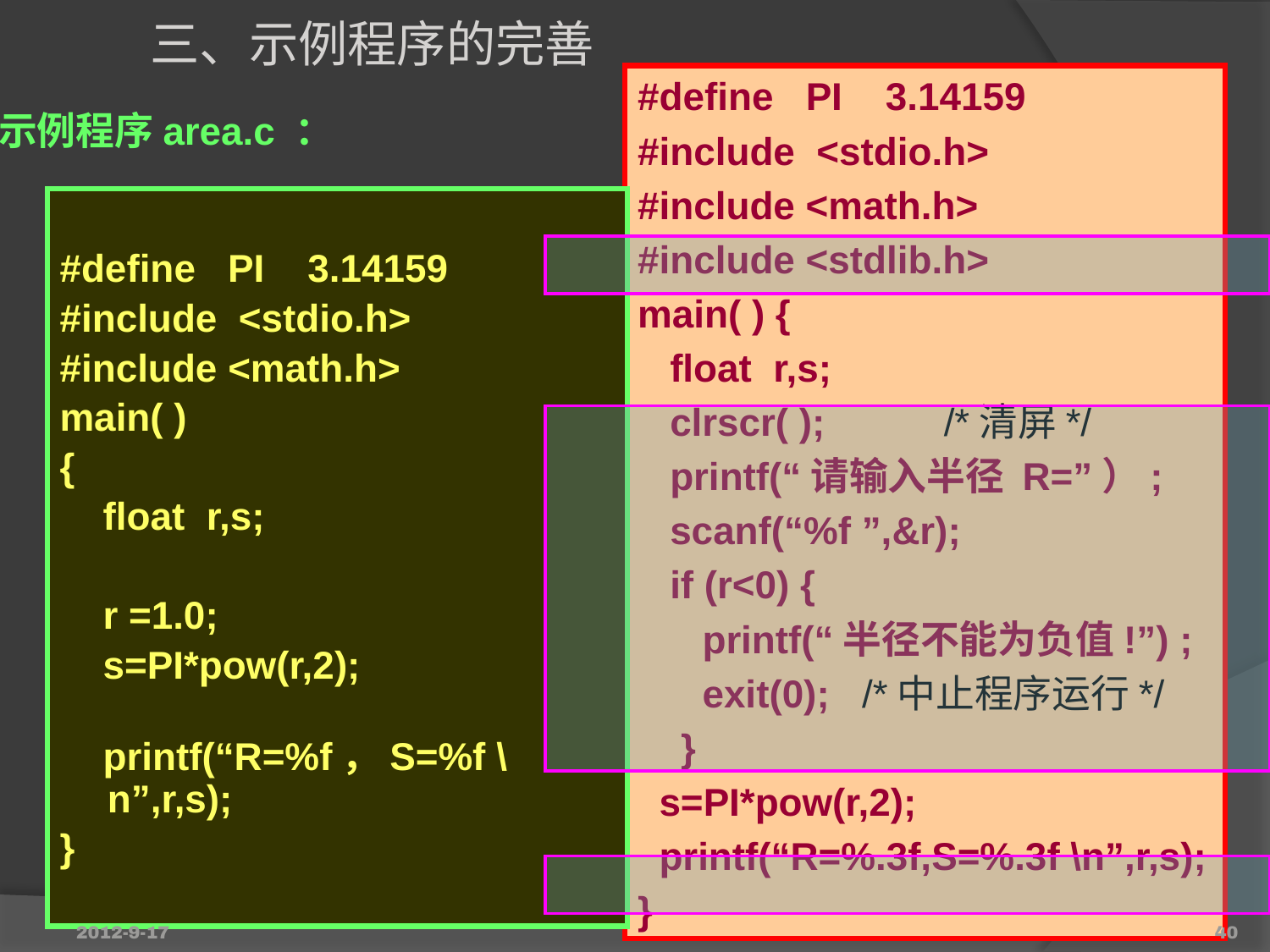

三、示例程序的完善
#define   PI    3.14159
#include  <stdio.h>
#include <math.h>
#include <stdlib.h>
main( ) {
   float  r,s;
   clrscr( );           /*清屏*/
   printf(“请输入半径 R=”）;
   scanf(“%f ”,&r);
   if (r<0) {
      printf(“半径不能为负值!”) ;
      exit(0);   /*中止程序运行*/
    }
  s=PI*pow(r,2);
  printf(“R=%.3f,S=%.3f \n”,r,s);
}
示例程序area.c ：
  左铡的示例程序（求圆面积）有四个不足：
每次运行后屏幕残留的显示内容和运行结果混在一起。
如果要求多个半径r值时的面积s，每次都必须修改源程序并重新编译处理；
如果半径r为负值，也会有正常的s值输出。
输出结果的小数位数为6位，与习惯不符。

  为此，可将程序进行如下修改：

#define   PI    3.14159
#include  <stdio.h>
#include <math.h>
main( )
{
    float  r,s;

    r =1.0;
    s=PI*pow(r,2);
    printf(“R=%f，S=%f \n”,r,s);
}

2012-9-17
40